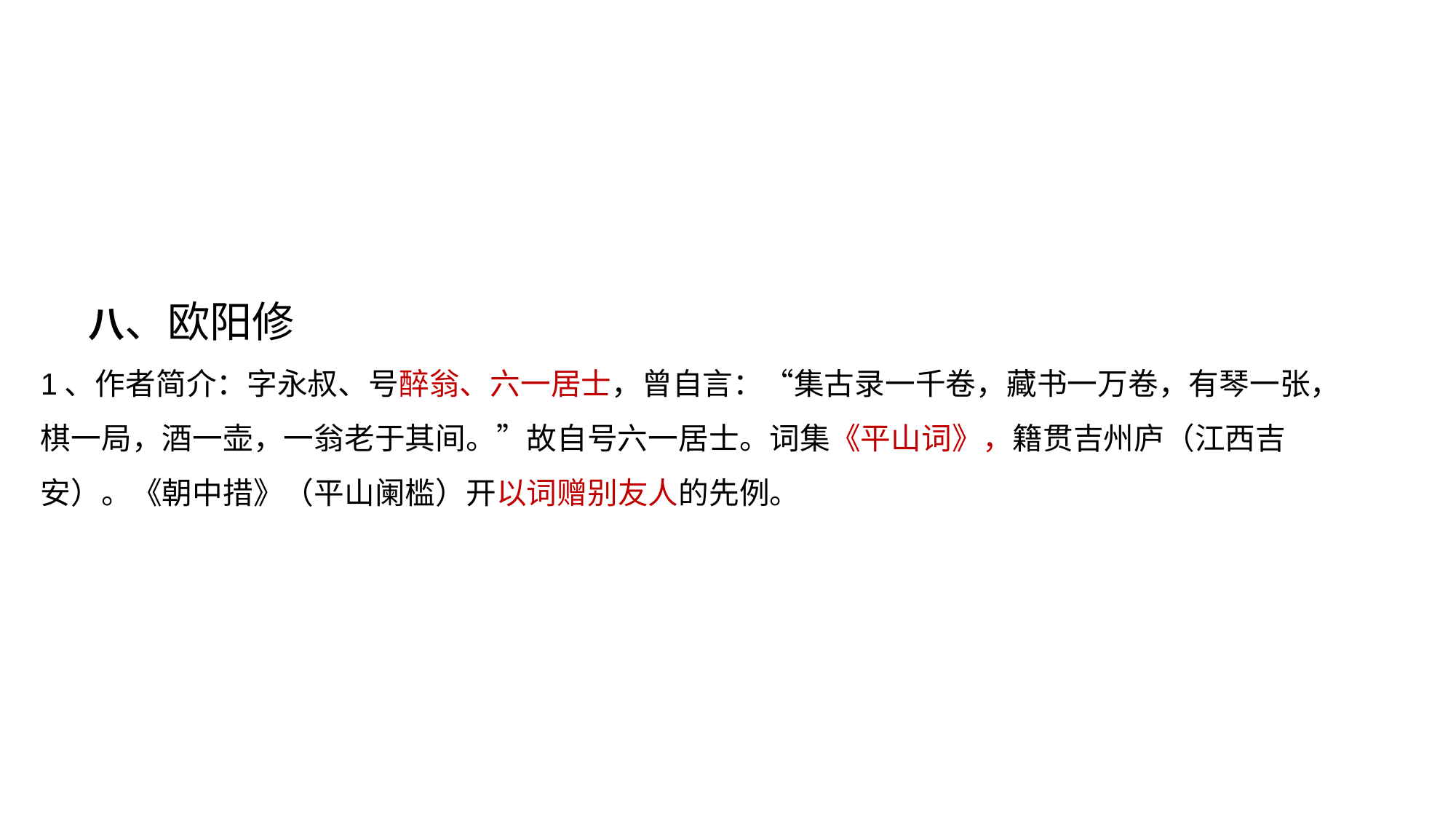

八、欧阳修
1、作者简介：字永叔、号醉翁、六一居士，曾自言：“集古录一千卷，藏书一万卷，有琴一张，棋一局，酒一壶，一翁老于其间。”故自号六一居士。词集《平山词》，籍贯吉州庐（江西吉安）。《朝中措》（平山阑槛）开以词赠别友人的先例。